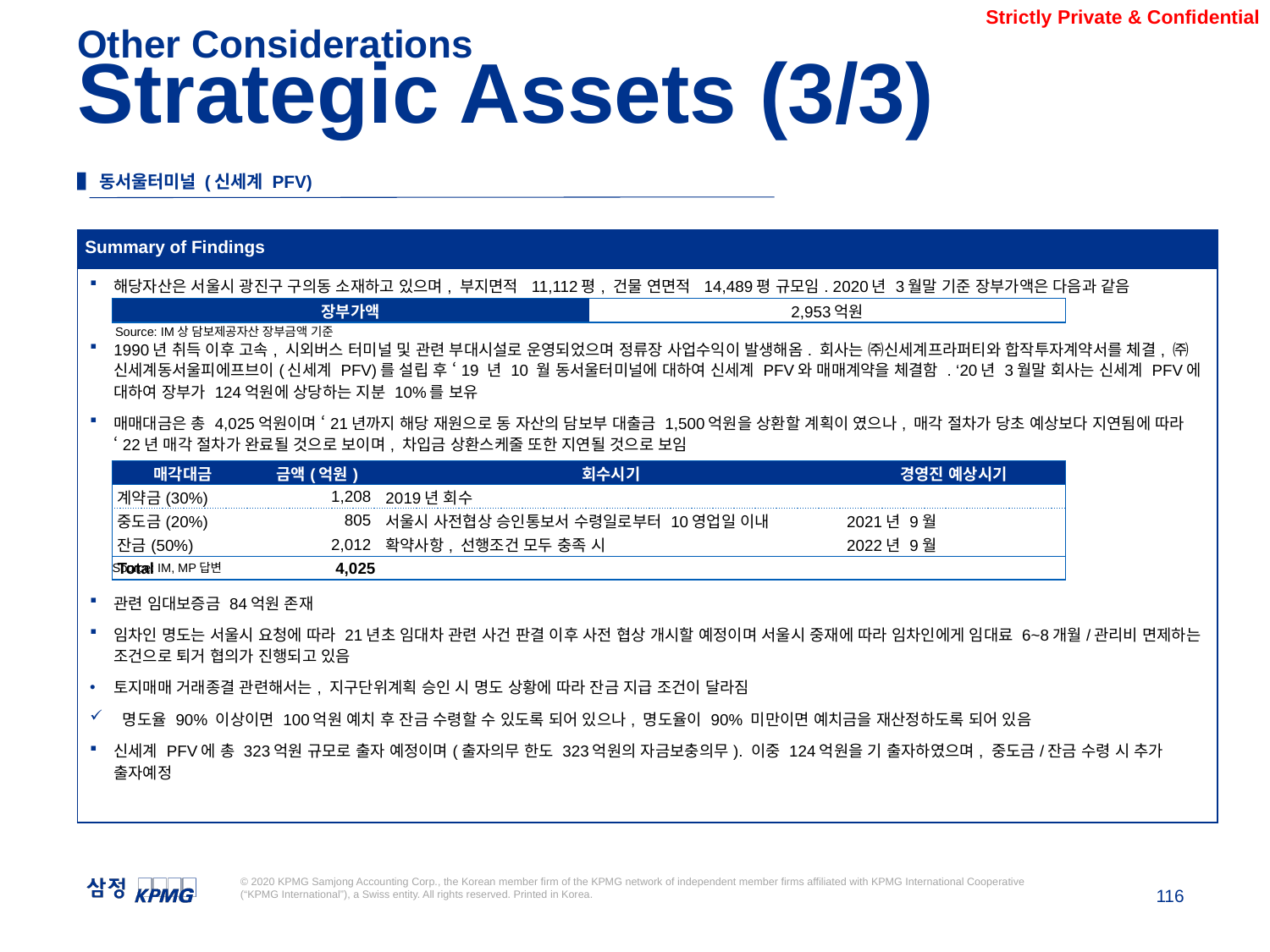

Other Considerations
Strategic Assets (3/3)
▌동서울터미널 (신세계 PFV)

| Summary of Findings |
| --- |
| 해당자산은 서울시 광진구 구의동 소재하고 있으며, 부지면적 11,112평, 건물 연면적 14,489평 규모임. 2020년 3월말 기준 장부가액은 다음과 같음 1990년 취득 이후 고속, 시외버스 터미널 및 관련 부대시설로 운영되었으며 정류장 사업수익이 발생해옴. 회사는 ㈜신세계프라퍼티와 합작투자계약서를 체결, ㈜신세계동서울피에프브이(신세계 PFV)를 설립 후 ‘19 년 10 월 동서울터미널에 대하여 신세계 PFV와 매매계약을 체결함 . ‘20년 3월말 회사는 신세계 PFV에 대하여 장부가 124억원에 상당하는 지분 10%를 보유 매매대금은 총 4,025억원이며 ‘21년까지 해당 재원으로 동 자산의 담보부 대출금 1,500억원을 상환할 계획이 였으나, 매각 절차가 당초 예상보다 지연됨에 따라 ‘22년 매각 절차가 완료될 것으로 보이며, 차입금 상환스케줄 또한 지연될 것으로 보임 관련 임대보증금 84억원 존재 임차인 명도는 서울시 요청에 따라 21년초 임대차 관련 사건 판결 이후 사전 협상 개시할 예정이며 서울시 중재에 따라 임차인에게 임대료 6~8개월/관리비 면제하는 조건으로 퇴거 협의가 진행되고 있음 토지매매 거래종결 관련해서는, 지구단위계획 승인 시 명도 상황에 따라 잔금 지급 조건이 달라짐 명도율 90% 이상이면 100억원 예치 후 잔금 수령할 수 있도록 되어 있으나, 명도율이 90% 미만이면 예치금을 재산정하도록 되어 있음 신세계 PFV에 총 323억원 규모로 출자 예정이며(출자의무 한도 323억원의 자금보충의무). 이중 124억원을 기 출자하였으며, 중도금/잔금 수령 시 추가 출자예정 |
| 장부가액 | 2,953억원 |
| --- | --- |
Source: IM상 담보제공자산 장부금액 기준
| 매각대금 | 금액(억원) | 회수시기 | 경영진 예상시기 |
| --- | --- | --- | --- |
| 계약금(30%) | 1,208 | 2019년 회수 |  |
| 중도금(20%) | 805 | 서울시 사전협상 승인통보서 수령일로부터 10영업일 이내 | 2021년 9월 |
| 잔금(50%) | 2,012 | 확약사항, 선행조건 모두 충족 시 | 2022년 9월 |
| Total | 4,025 |  |  |
Source: IM, MP답변